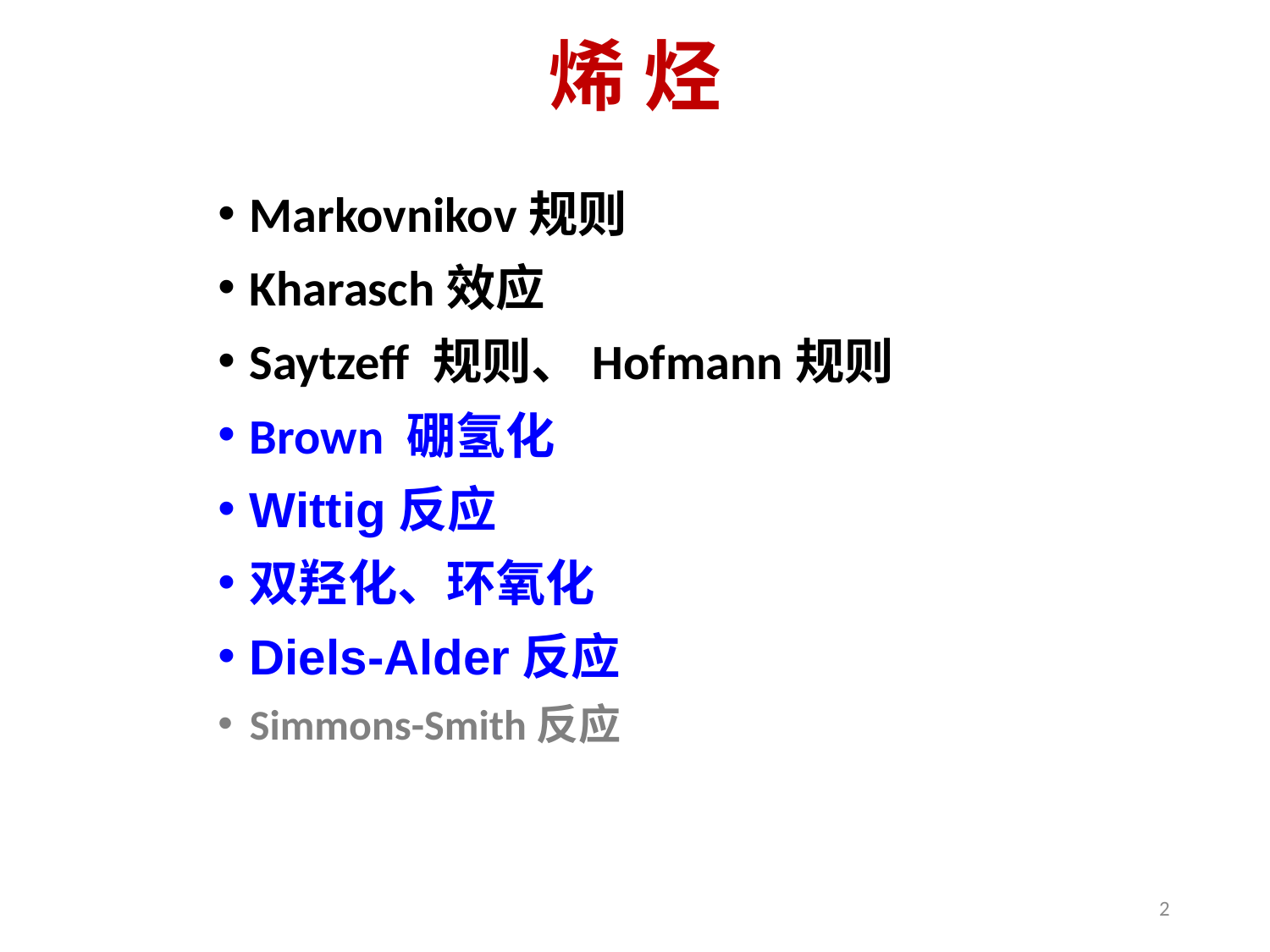

# 烯 烃
Markovnikov规则
Kharasch效应
Saytzeff 规则、Hofmann规则
Brown 硼氢化
Wittig反应
双羟化、环氧化
Diels-Alder反应
Simmons-Smith反应

2